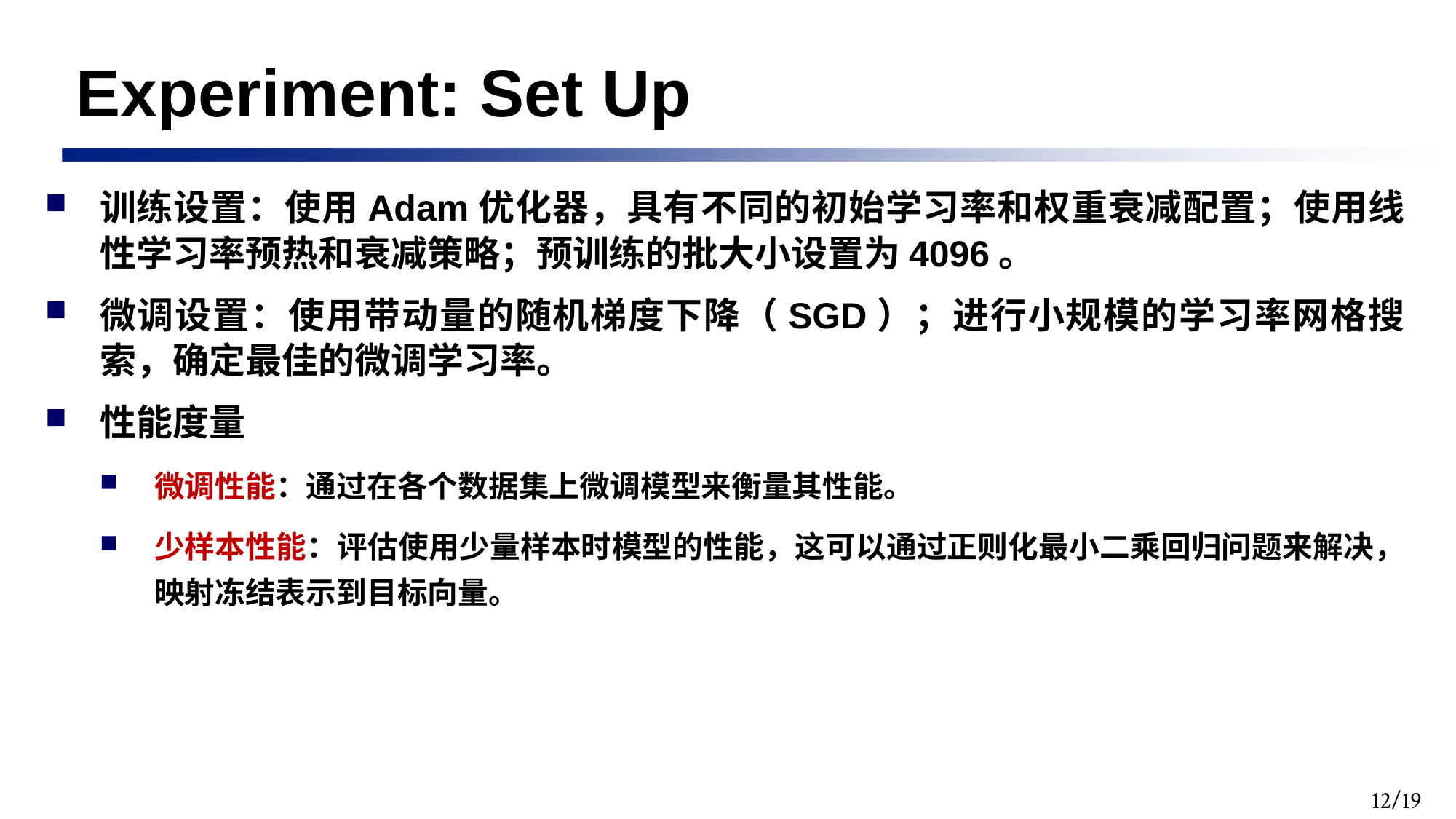

# Experiment: Set Up
训练设置：使用Adam优化器，具有不同的初始学习率和权重衰减配置；使用线性学习率预热和衰减策略；预训练的批大小设置为4096。
微调设置：使用带动量的随机梯度下降（SGD）；进行小规模的学习率网格搜索，确定最佳的微调学习率。
性能度量
微调性能：通过在各个数据集上微调模型来衡量其性能。
少样本性能：评估使用少量样本时模型的性能，这可以通过正则化最小二乘回归问题来解决，映射冻结表示到目标向量。